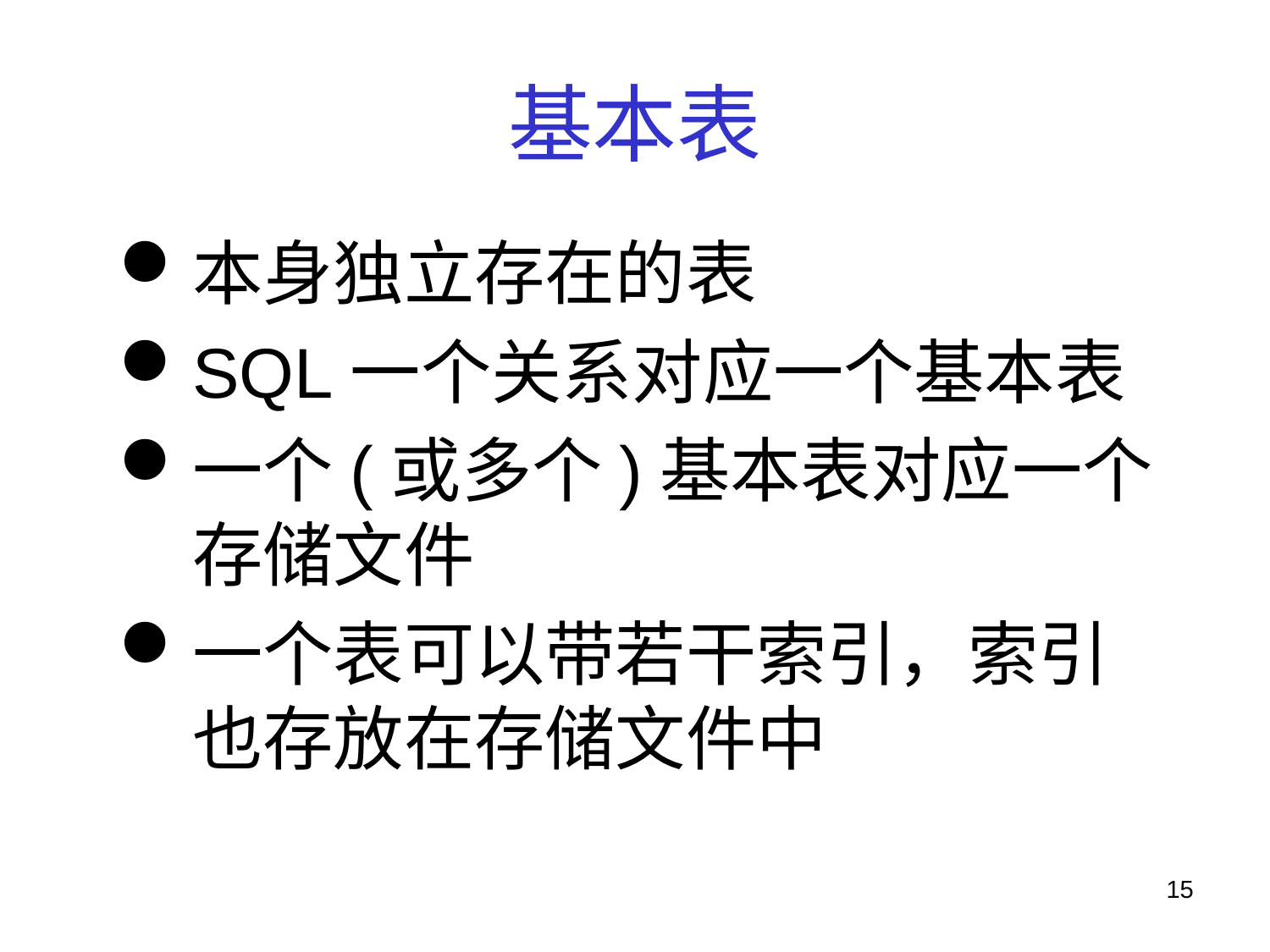

# 基本表
本身独立存在的表
SQL一个关系对应一个基本表
一个(或多个)基本表对应一个
存储文件
一个表可以带若干索引，索引也存放在存储文件中

15